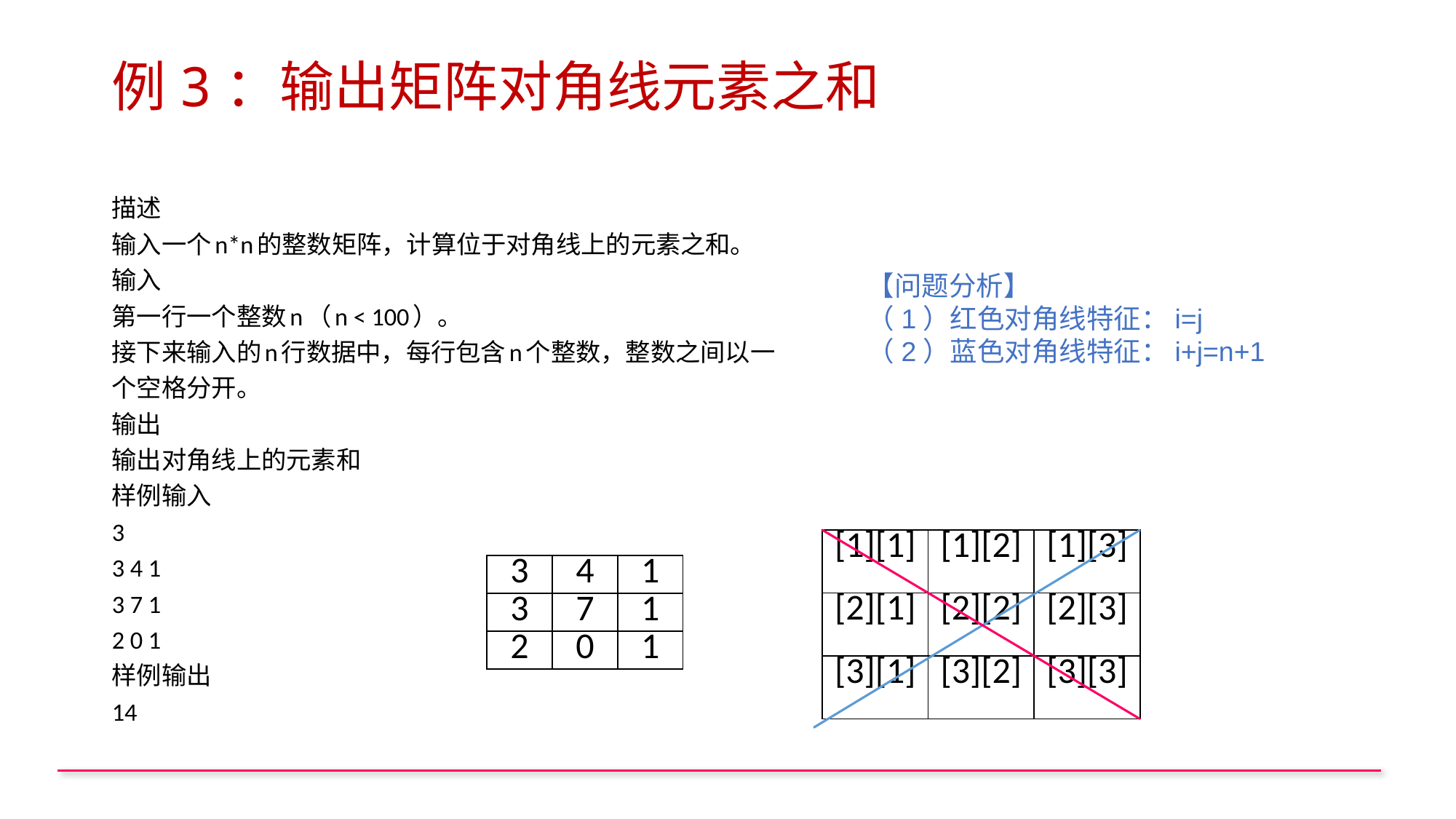

# 例3：输出矩阵对角线元素之和
描述
输入一个n*n的整数矩阵，计算位于对角线上的元素之和。
输入
第一行一个整数n（n < 100）。
接下来输入的n行数据中，每行包含n个整数，整数之间以一个空格分开。
输出
输出对角线上的元素和
样例输入
3
3 4 1
3 7 1
2 0 1
样例输出
14

【问题分析】
（1）红色对角线特征：i=j
（2）蓝色对角线特征：i+j=n+1
| [1][1] | [1][2] | [1][3] |
| --- | --- | --- |
| [2][1] | [2][2] | [2][3] |
| [3][1] | [3][2] | [3][3] |
| 3 | 4 | 1 |
| --- | --- | --- |
| 3 | 7 | 1 |
| 2 | 0 | 1 |